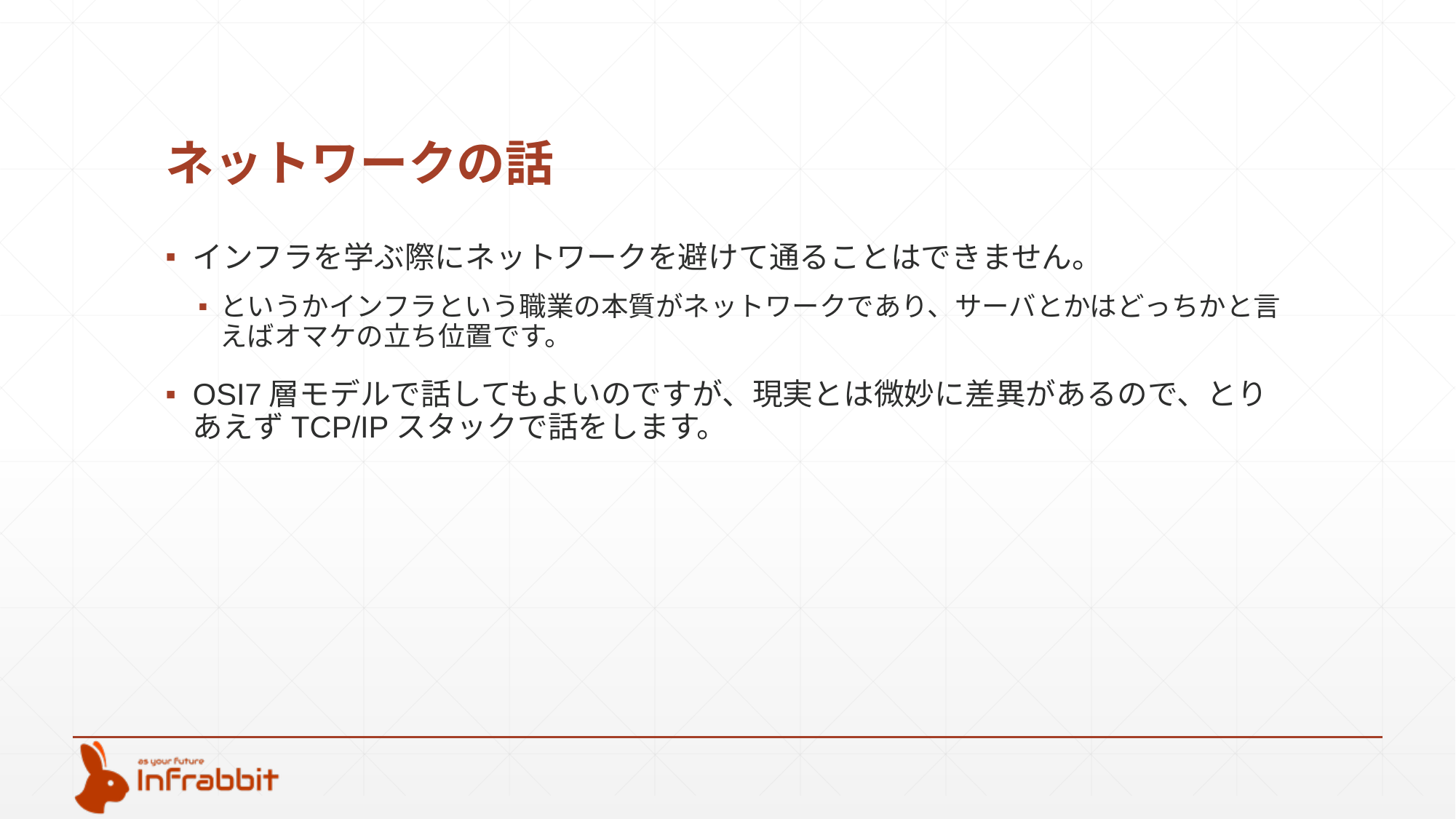

# ネットワークの話
インフラを学ぶ際にネットワークを避けて通ることはできません。
というかインフラという職業の本質がネットワークであり、サーバとかはどっちかと言えばオマケの立ち位置です。
OSI7層モデルで話してもよいのですが、現実とは微妙に差異があるので、とりあえずTCP/IPスタックで話をします。